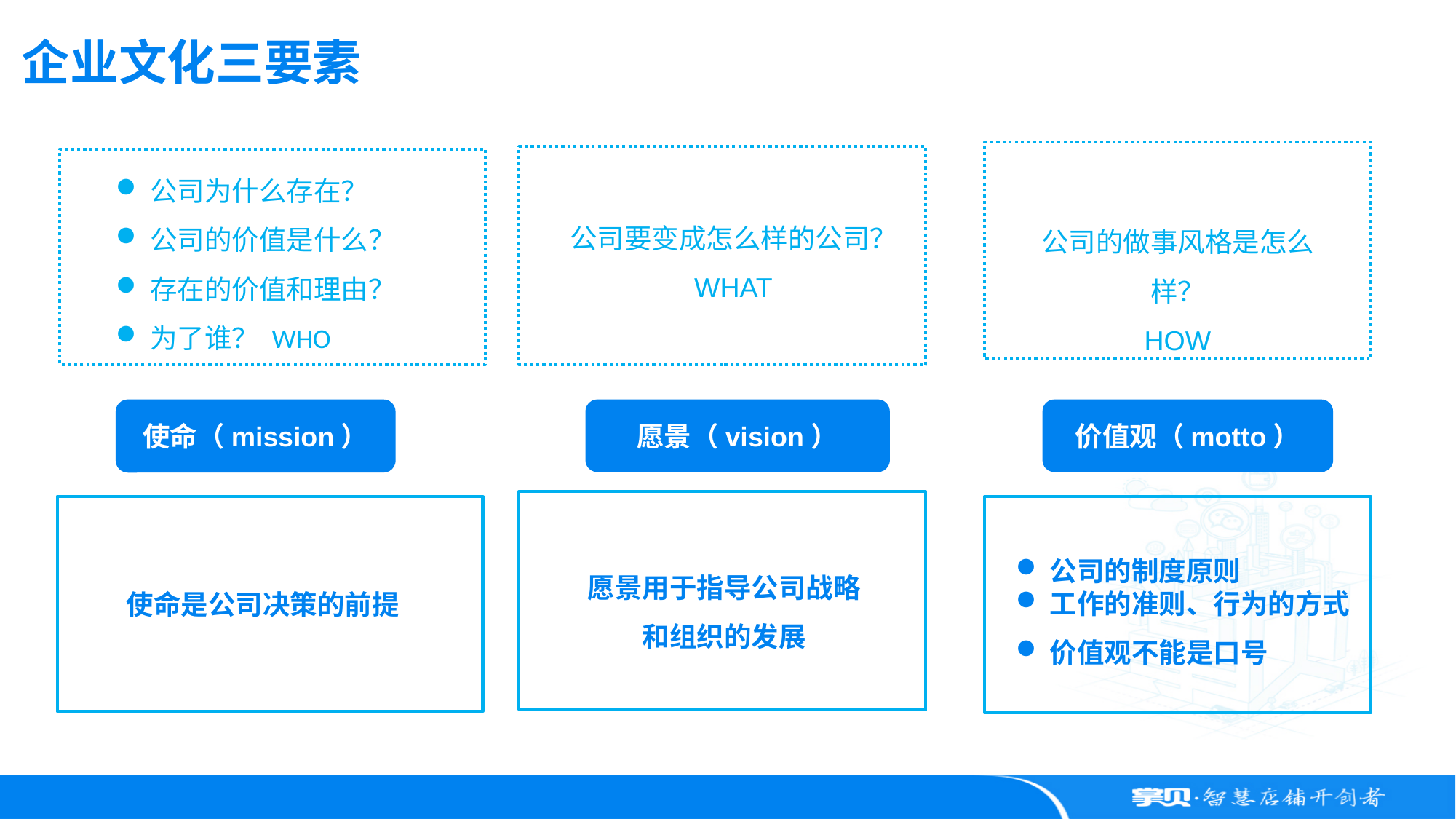

企业文化三要素

公司为什么存在？
公司的价值是什么？
存在的价值和理由？
为了谁？ WHO
公司的做事风格是怎么样？
HOW
公司要变成怎么样的公司？
WHAT
愿景（vision）
价值观（motto）
使命（mission）

公司的制度原则
工作的准则、行为的方式
价值观不能是口号
愿景用于指导公司战略和组织的发展
使命是公司决策的前提